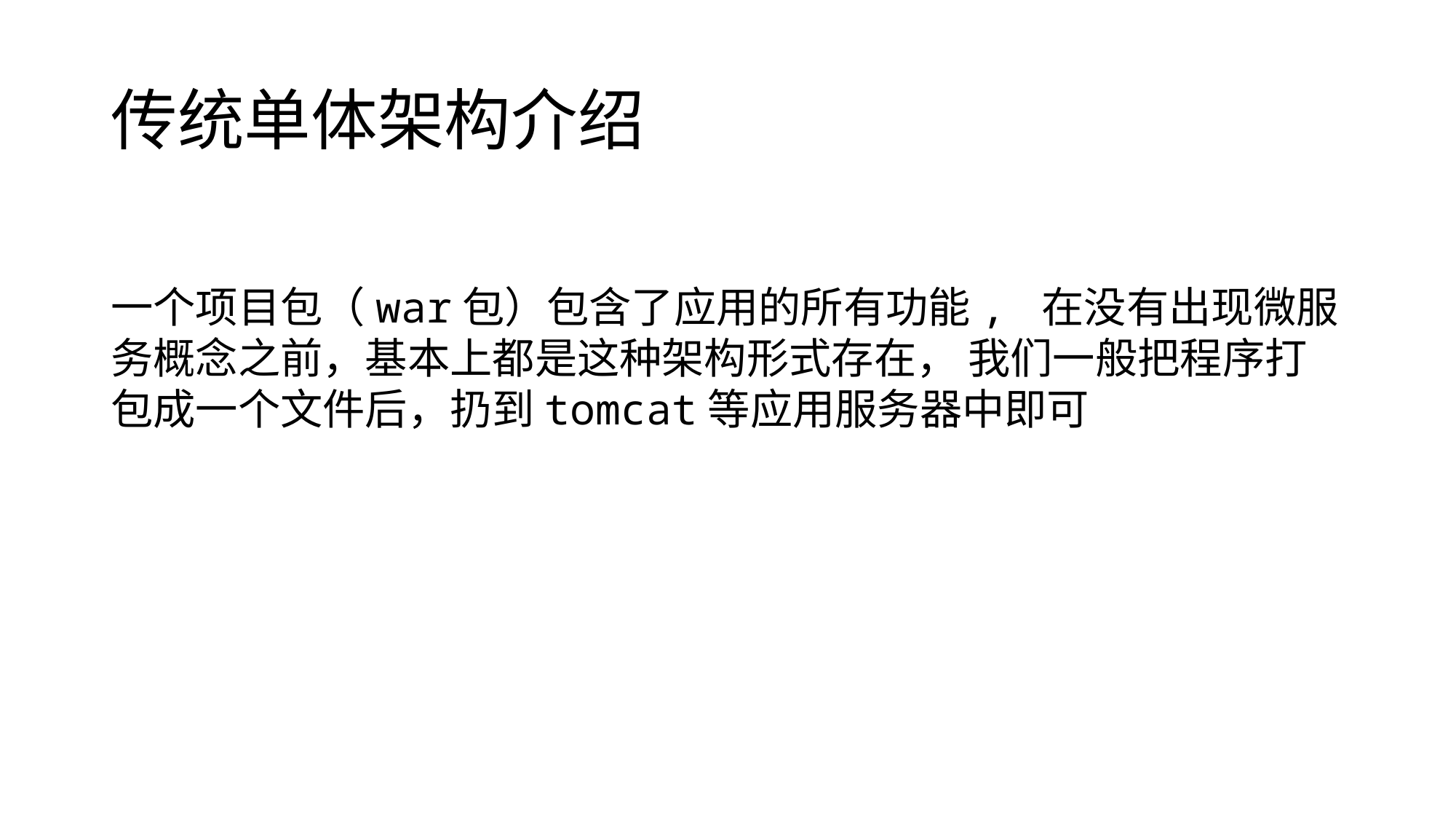

# 传统单体架构介绍
一个项目包（war包）包含了应用的所有功能, 在没有出现微服务概念之前，基本上都是这种架构形式存在， 我们一般把程序打包成一个文件后，扔到tomcat等应用服务器中即可